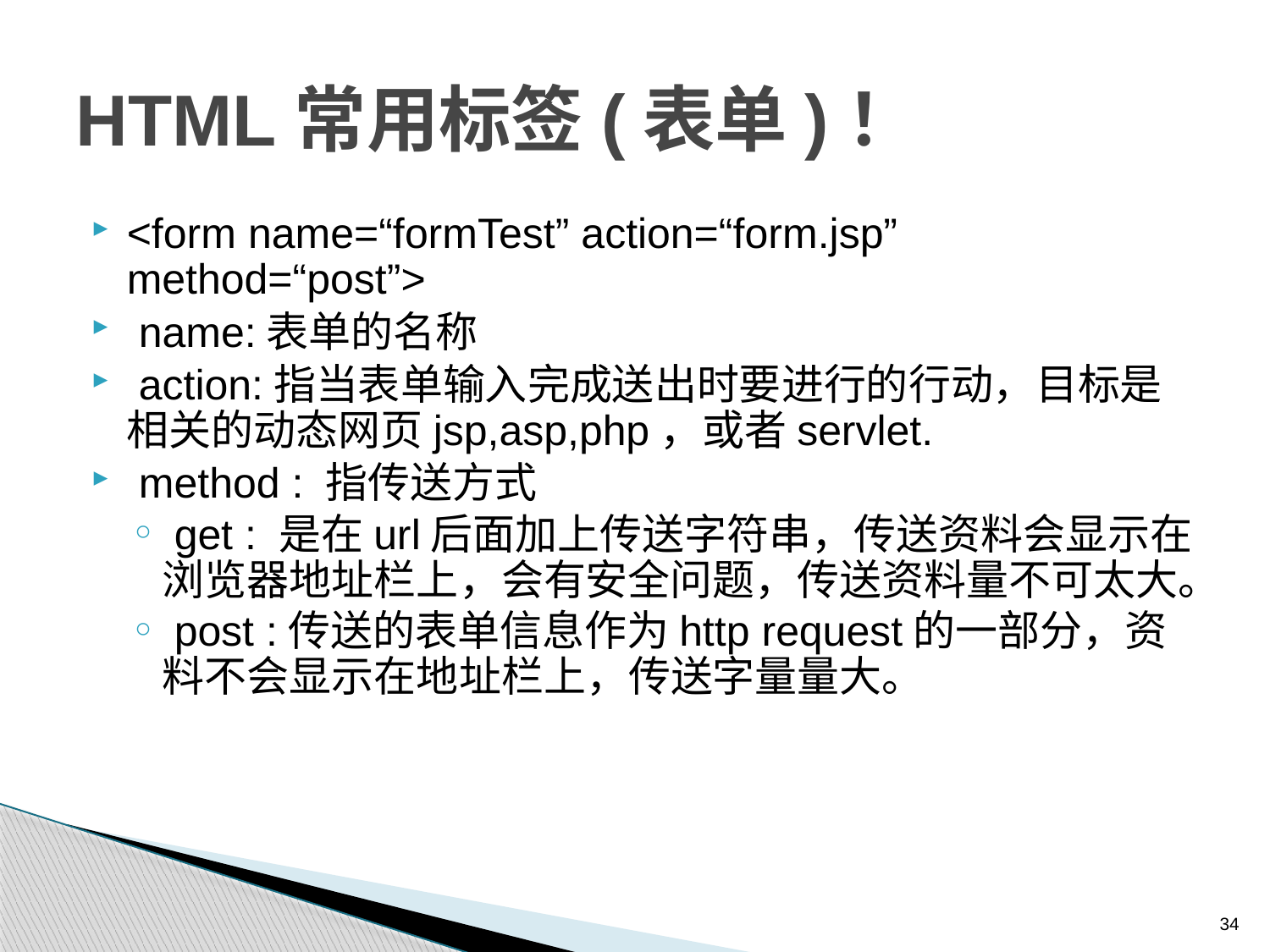

# HTML常用标签(表单)！
<form name=“formTest” action=“form.jsp” method=“post”>
 name:表单的名称
 action:指当表单输入完成送出时要进行的行动，目标是相关的动态网页jsp,asp,php，或者servlet.
 method : 指传送方式
 get : 是在url后面加上传送字符串，传送资料会显示在浏览器地址栏上，会有安全问题，传送资料量不可太大。
 post :传送的表单信息作为http request的一部分，资料不会显示在地址栏上，传送字量量大。

34